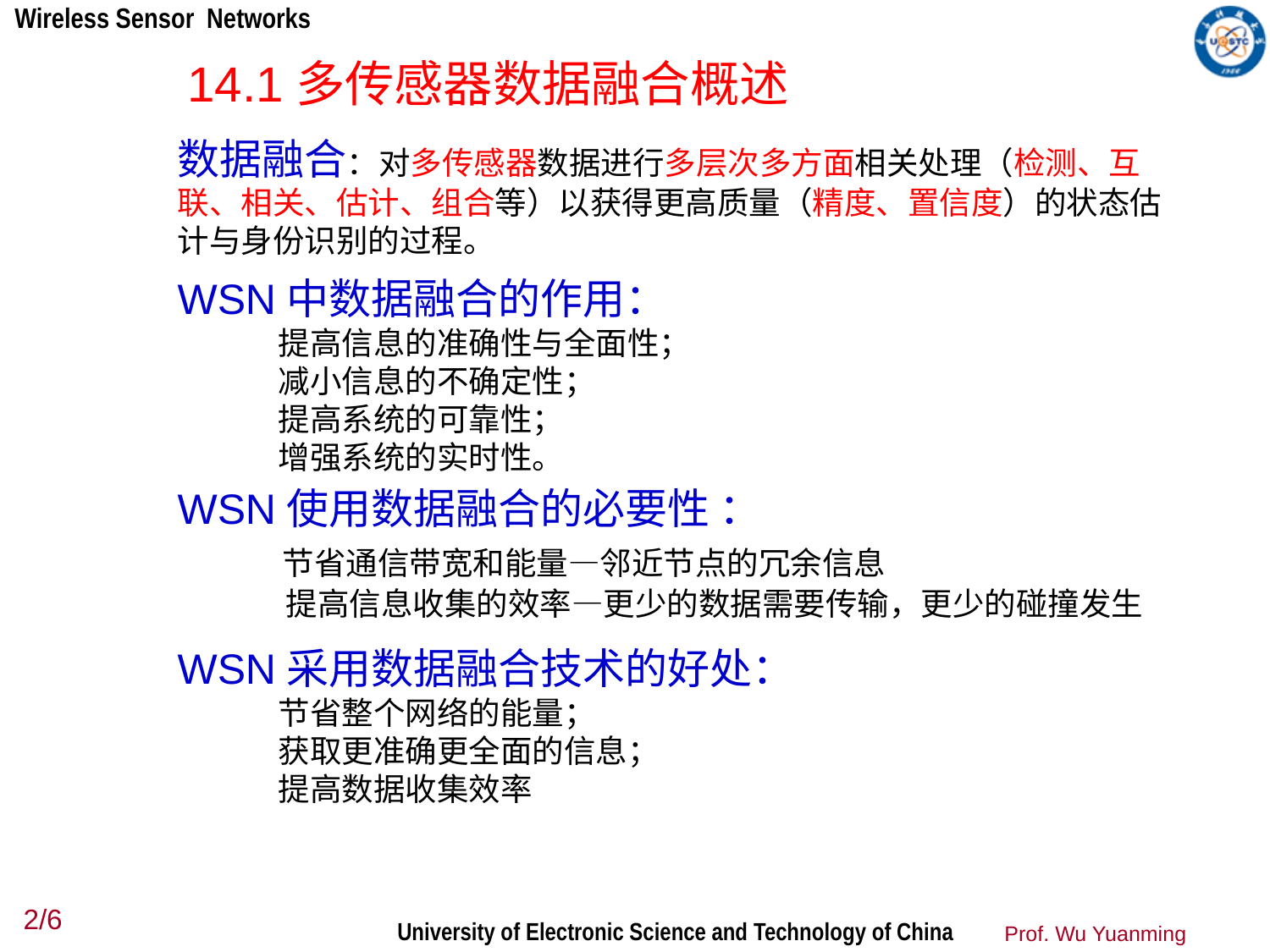

14.1多传感器数据融合概述
数据融合：对多传感器数据进行多层次多方面相关处理（检测、互联、相关、估计、组合等）以获得更高质量（精度、置信度）的状态估计与身份识别的过程。
WSN中数据融合的作用：
             提高信息的准确性与全面性；
             减小信息的不确定性；
             提高系统的可靠性；
             增强系统的实时性。
WSN使用数据融合的必要性 ：
          节省通信带宽和能量—邻近节点的冗余信息
              提高信息收集的效率—更少的数据需要传输，更少的碰撞发生
WSN采用数据融合技术的好处：
             节省整个网络的能量；
             获取更准确更全面的信息；
             提高数据收集效率
2/6
Prof. Wu Yuanming